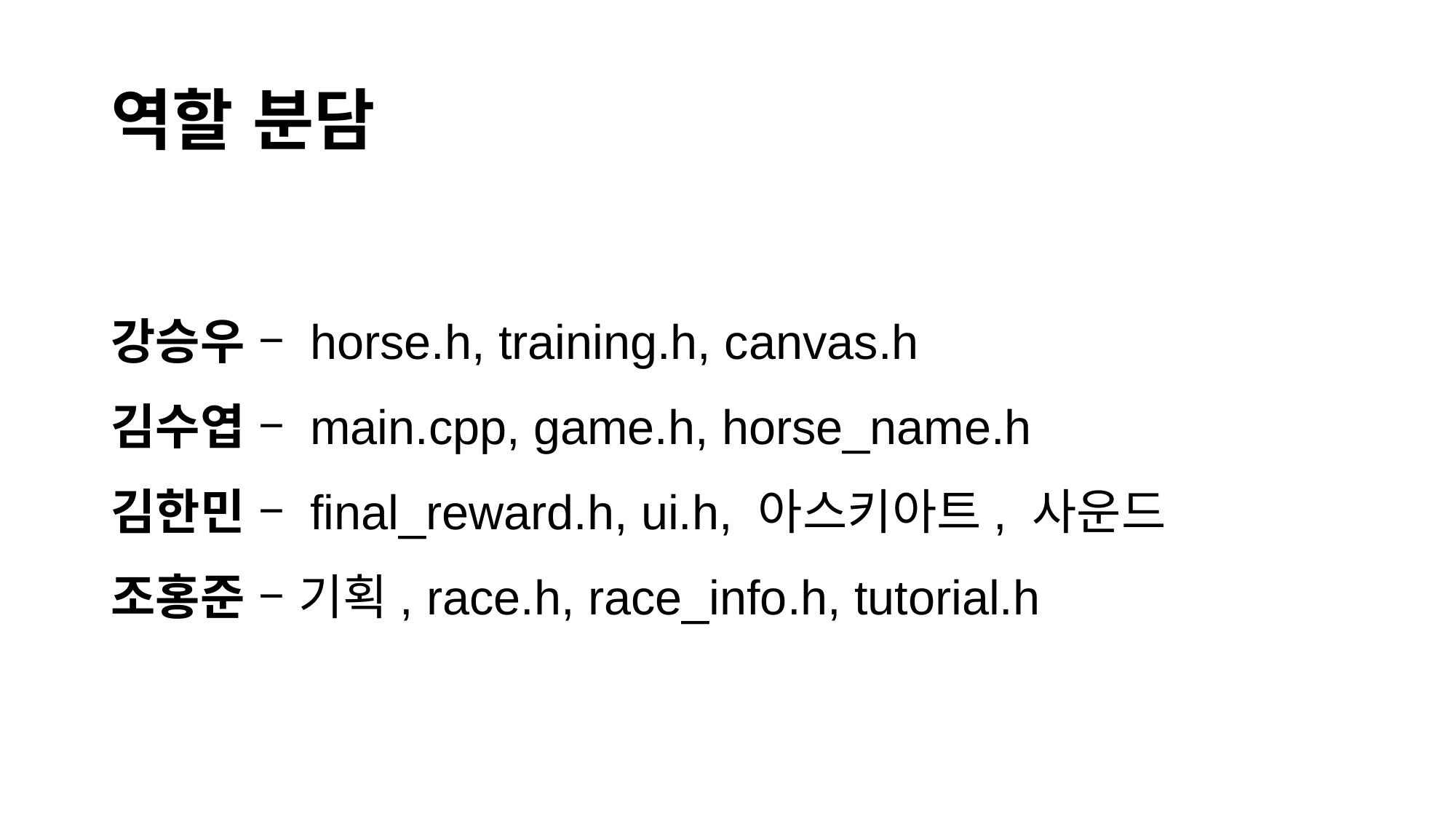

# 역할 분담
강승우 – horse.h, training.h, canvas.h
김수엽 – main.cpp, game.h, horse_name.h
김한민 – final_reward.h, ui.h, 아스키아트, 사운드
조홍준 – 기획, race.h, race_info.h, tutorial.h